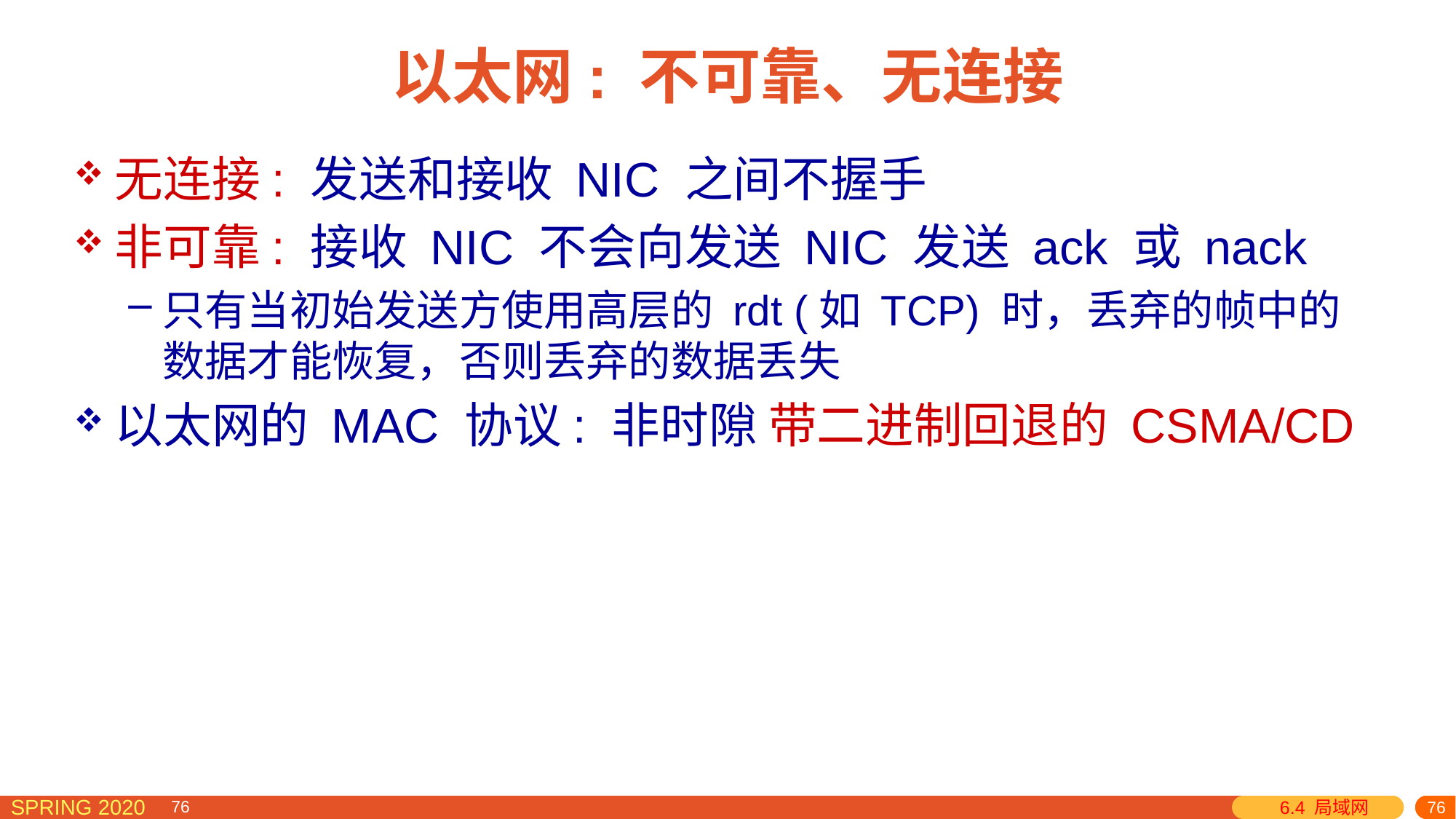

# 以太网: 不可靠、无连接
无连接: 发送和接收 NIC 之间不握手
非可靠: 接收 NIC 不会向发送 NIC 发送 ack 或 nack
只有当初始发送方使用高层的 rdt (如 TCP) 时，丢弃的帧中的数据才能恢复，否则丢弃的数据丢失
以太网的 MAC 协议: 非时隙 带二进制回退的 CSMA/CD
6.4 局域网